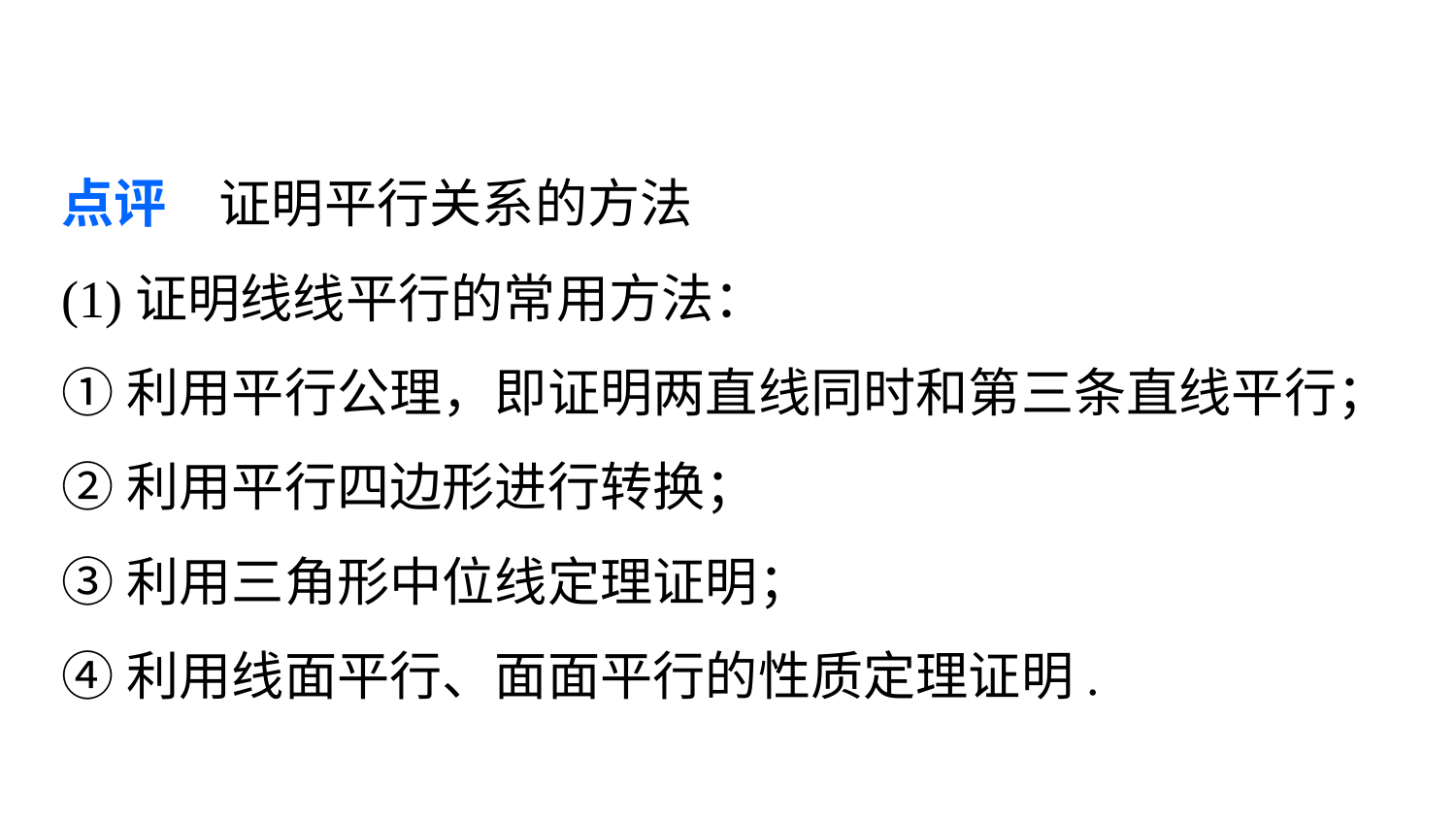

点评　证明平行关系的方法
(1)证明线线平行的常用方法：
①利用平行公理，即证明两直线同时和第三条直线平行；
②利用平行四边形进行转换；
③利用三角形中位线定理证明；
④利用线面平行、面面平行的性质定理证明.